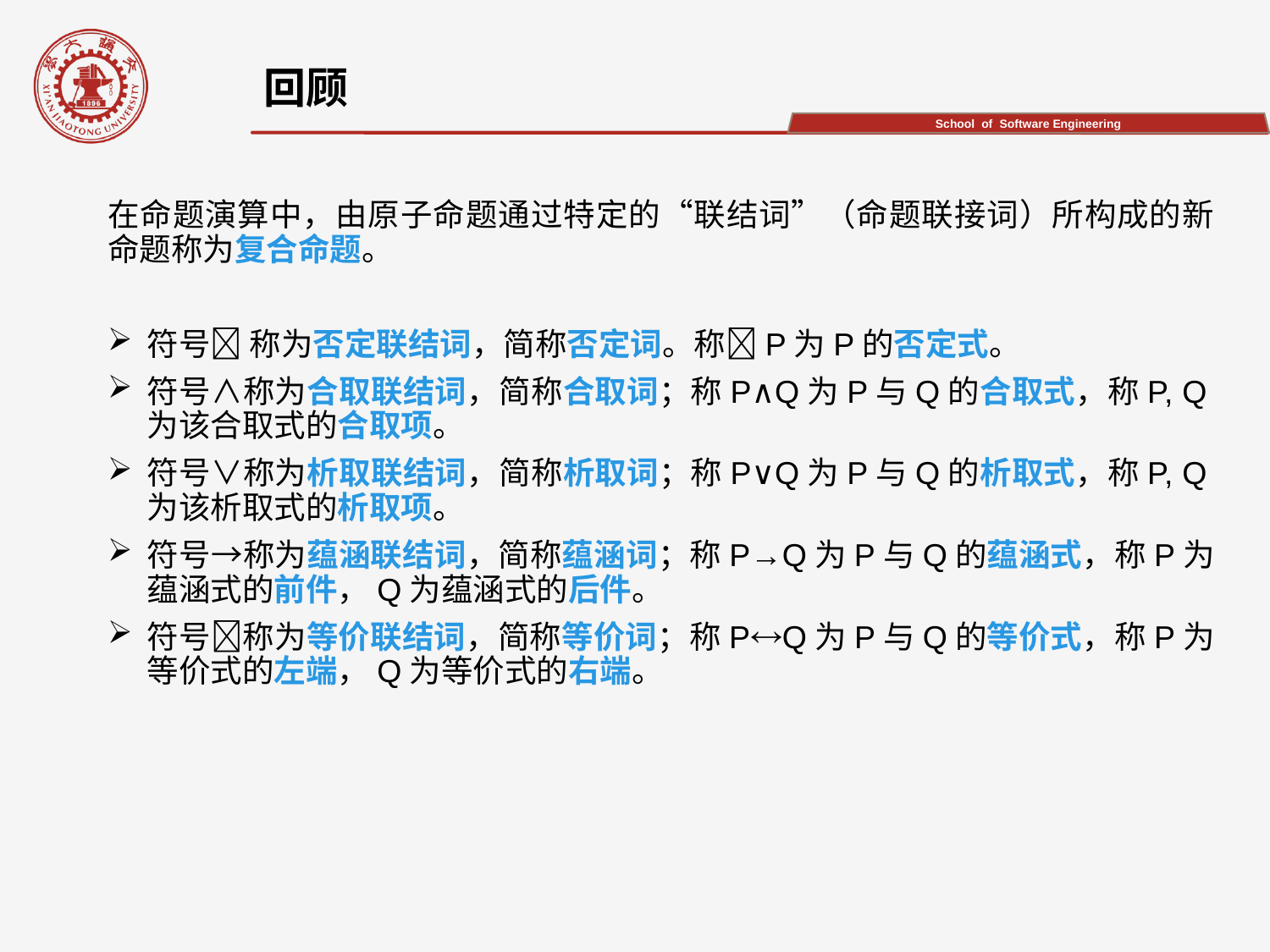

回顾
在命题演算中，由原子命题通过特定的“联结词”（命题联接词）所构成的新命题称为复合命题。

符号¬ 称为否定联结词，简称否定词。称¬P为P的否定式。
符号∧称为合取联结词，简称合取词；称P∧Q为P与Q的合取式，称P, Q为该合取式的合取项。
符号∨称为析取联结词，简称析取词；称P∨Q为P与Q的析取式，称P, Q为该析取式的析取项。
符号→称为蕴涵联结词，简称蕴涵词；称P→Q为P与Q的蕴涵式，称P为蕴涵式的前件，Q为蕴涵式的后件。
符号↔称为等价联结词，简称等价词；称P↔Q为P与Q的等价式，称P为等价式的左端，Q为等价式的右端。